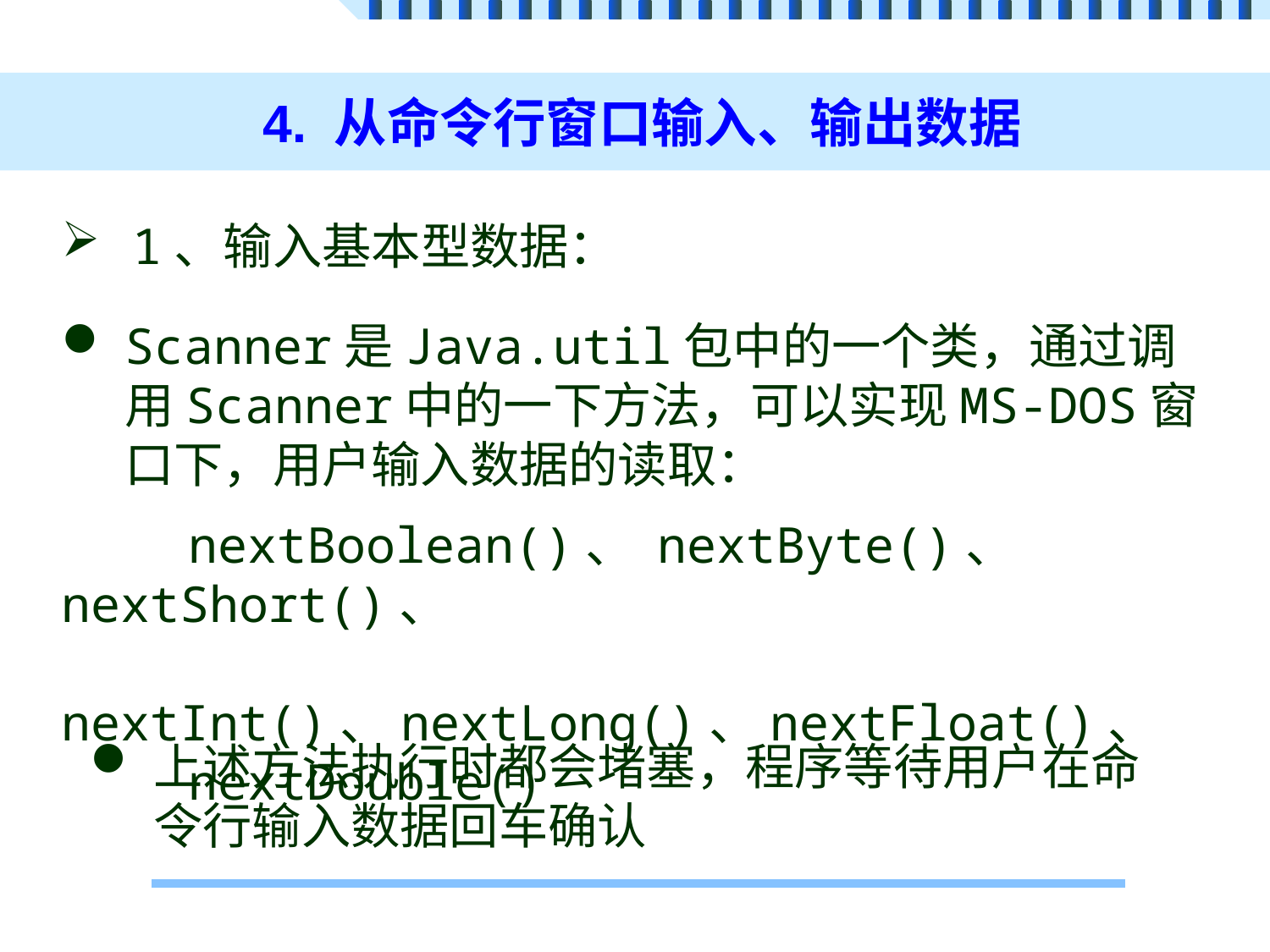

# 4. 从命令行窗口输入、输出数据
1、输入基本型数据：
Scanner是Java.util包中的一个类，通过调用Scanner中的一下方法，可以实现MS-DOS窗口下，用户输入数据的读取：
	nextBoolean()、 nextByte()、 nextShort()、
	nextInt()、nextLong()、nextFloat()、
	nextDouble()
上述方法执行时都会堵塞，程序等待用户在命令行输入数据回车确认